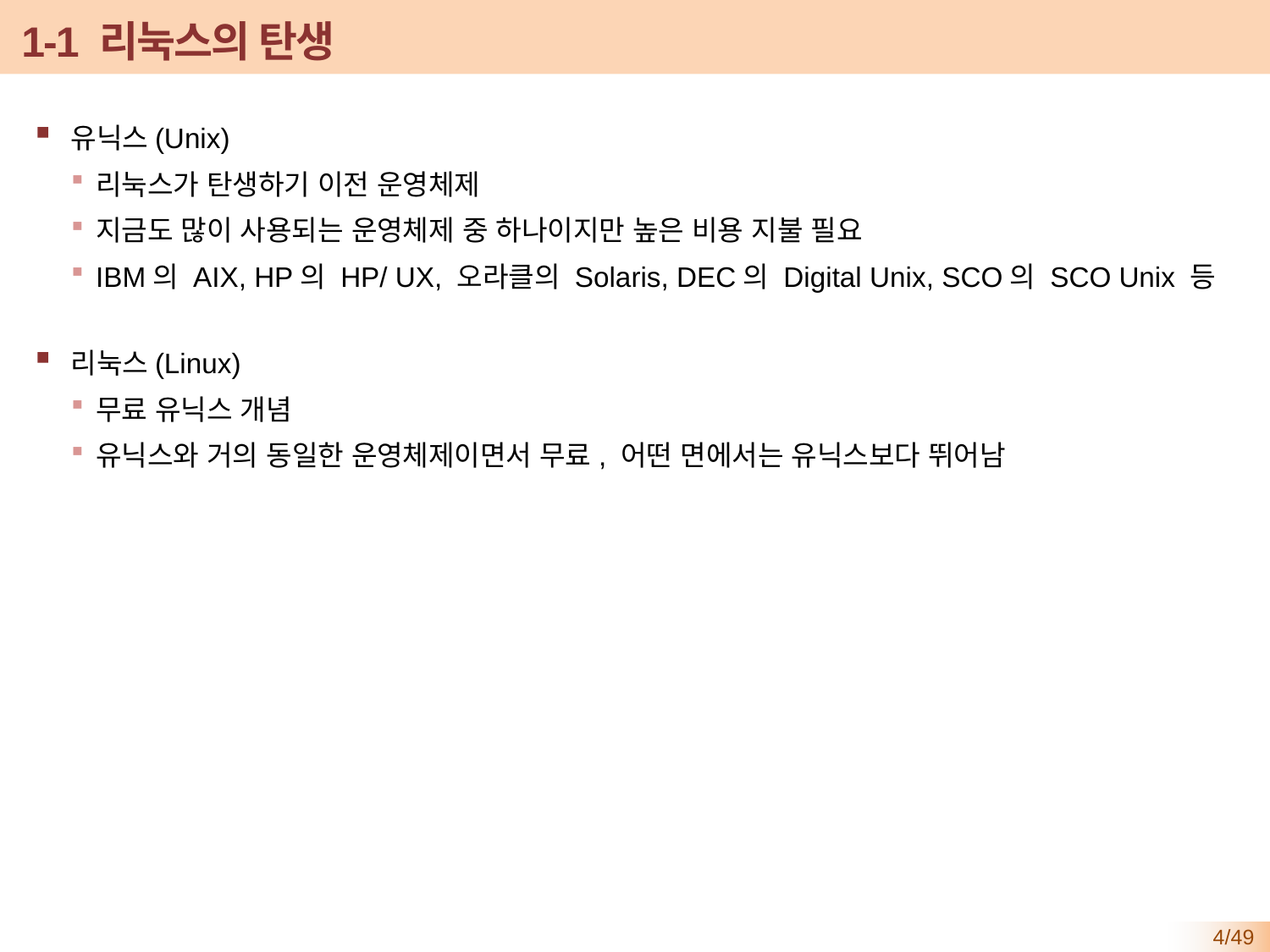

# 1-1 리눅스의 탄생
유닉스(Unix)
리눅스가 탄생하기 이전 운영체제
지금도 많이 사용되는 운영체제 중 하나이지만 높은 비용 지불 필요
IBM의 AIX, HP의 HP/ UX, 오라클의 Solaris, DEC의 Digital Unix, SCO의 SCO Unix 등
리눅스(Linux)
무료 유닉스 개념
유닉스와 거의 동일한 운영체제이면서 무료, 어떤 면에서는 유닉스보다 뛰어남